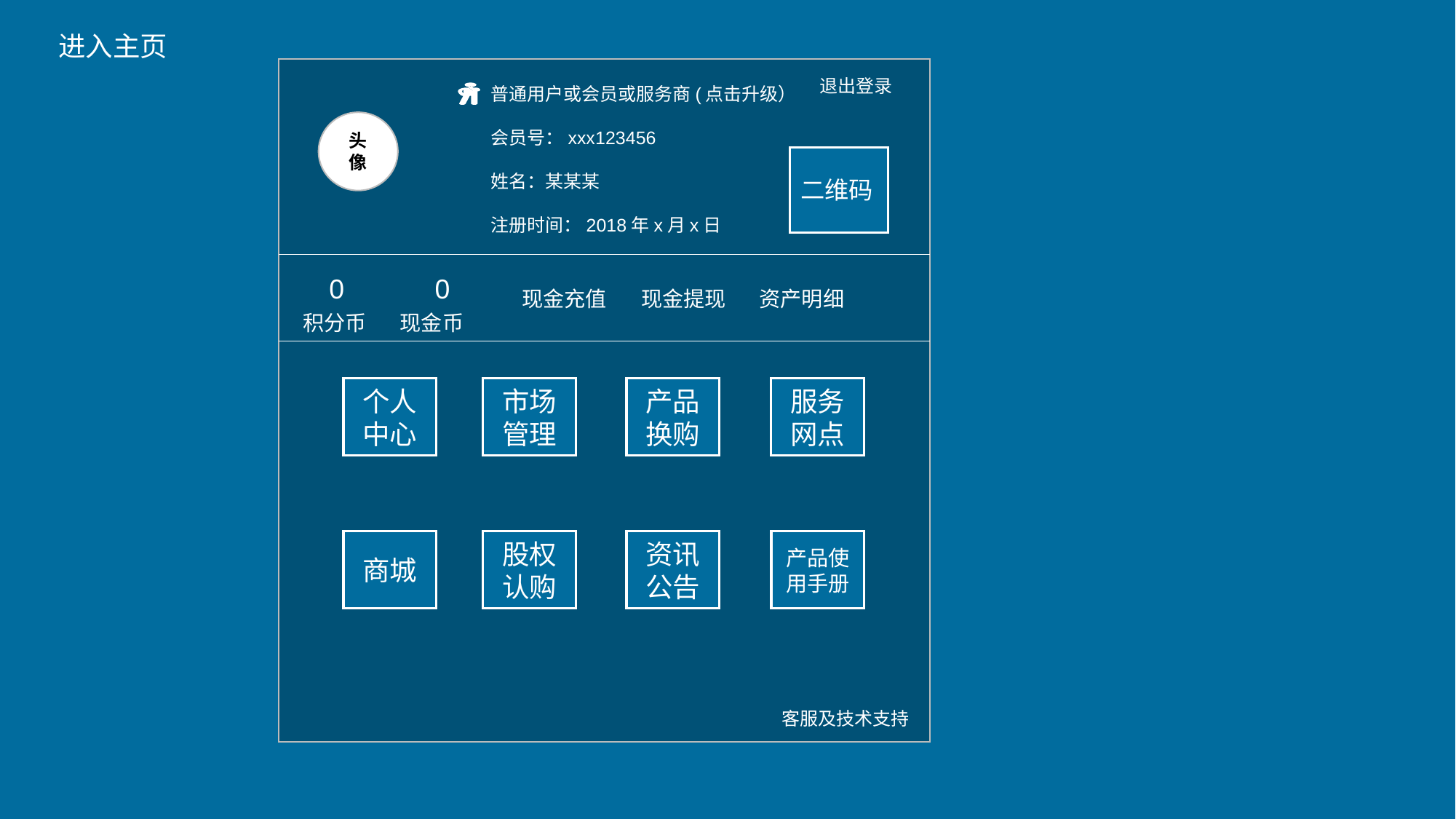

进入主页

退出登录
普通用户或会员或服务商(点击升级）

会员号：xxx123456

姓名：某某某

注册时间：2018年x月x日

头像

二维码
0
0
现金充值
 现金提现
 资产明细
积分币       现金币

个人
中心
市场管理
产品换购
服务网点
商城
股权认购
资讯公告
产品使用手册
客服及技术支持